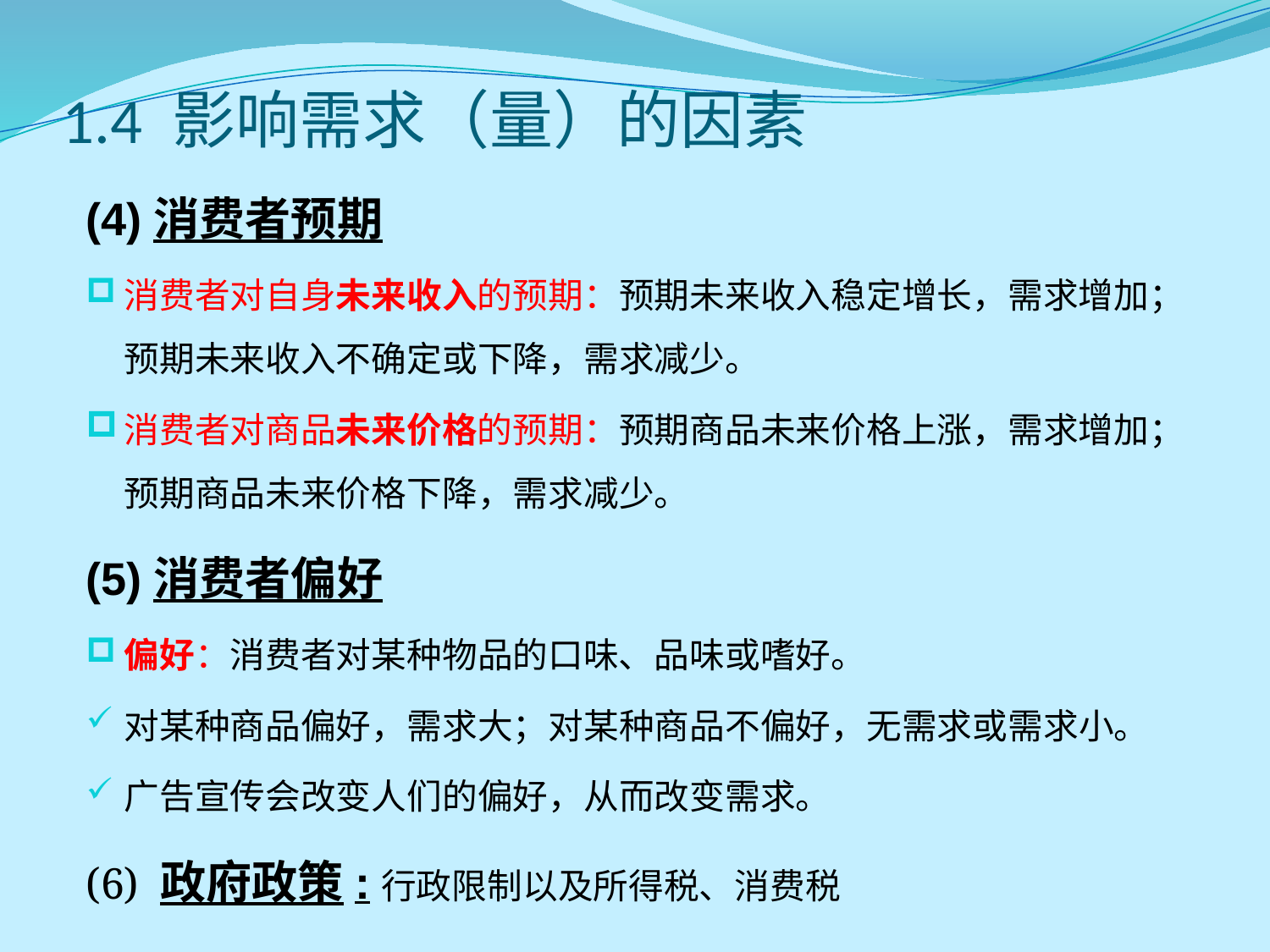

# 1.4 影响需求（量）的因素
(4)消费者预期
消费者对自身未来收入的预期：预期未来收入稳定增长，需求增加；预期未来收入不确定或下降，需求减少。
消费者对商品未来价格的预期：预期商品未来价格上涨，需求增加；预期商品未来价格下降，需求减少。
(5)消费者偏好
偏好：消费者对某种物品的口味、品味或嗜好。
对某种商品偏好，需求大；对某种商品不偏好，无需求或需求小。
广告宣传会改变人们的偏好，从而改变需求。
(6) 政府政策:行政限制以及所得税、消费税

12